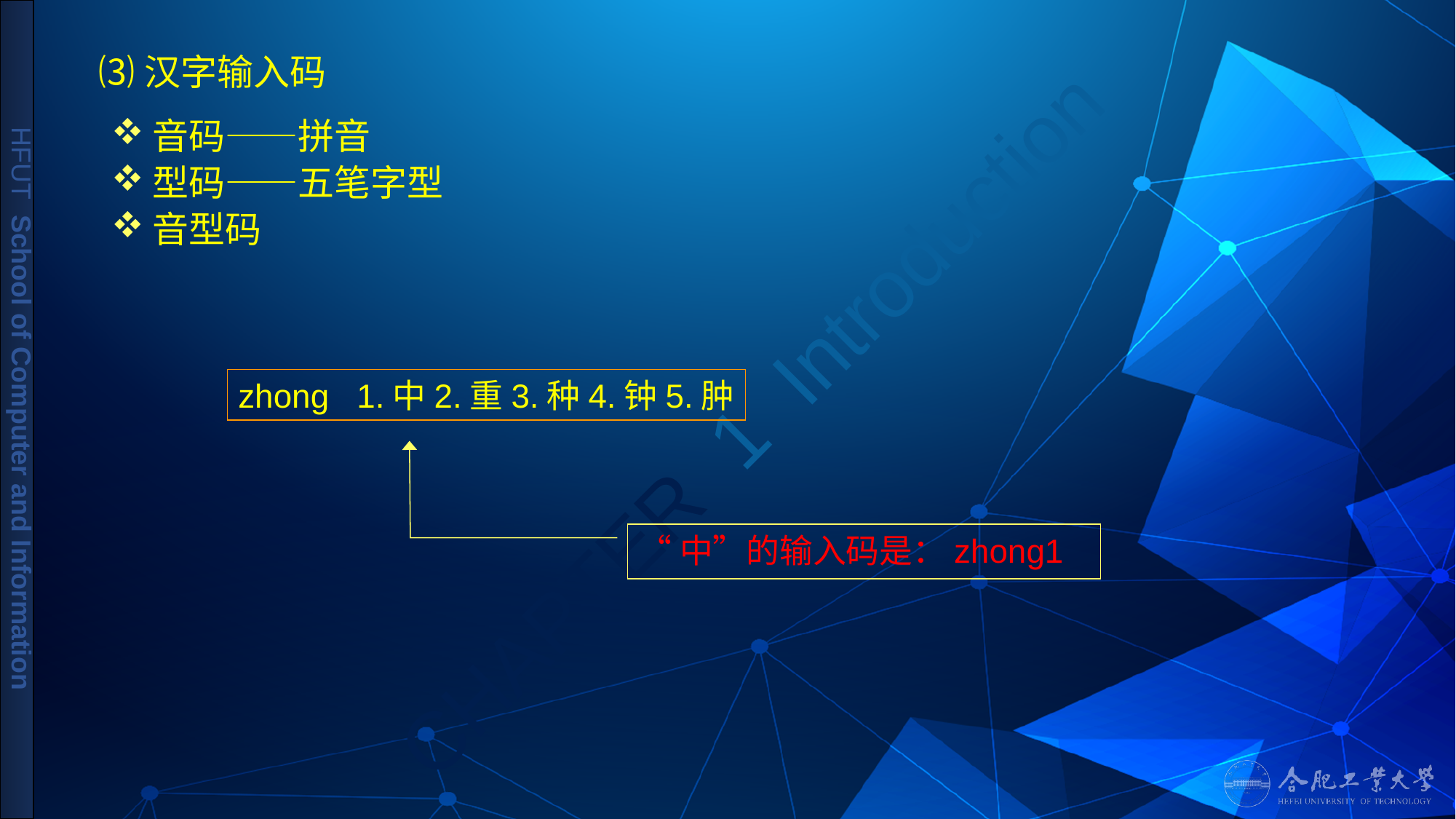

# ⑶汉字输入码
音码——拼音
型码——五笔字型
音型码
zhong   1.中2.重3.种4.钟5.肿
“中”的输入码是：zhong1